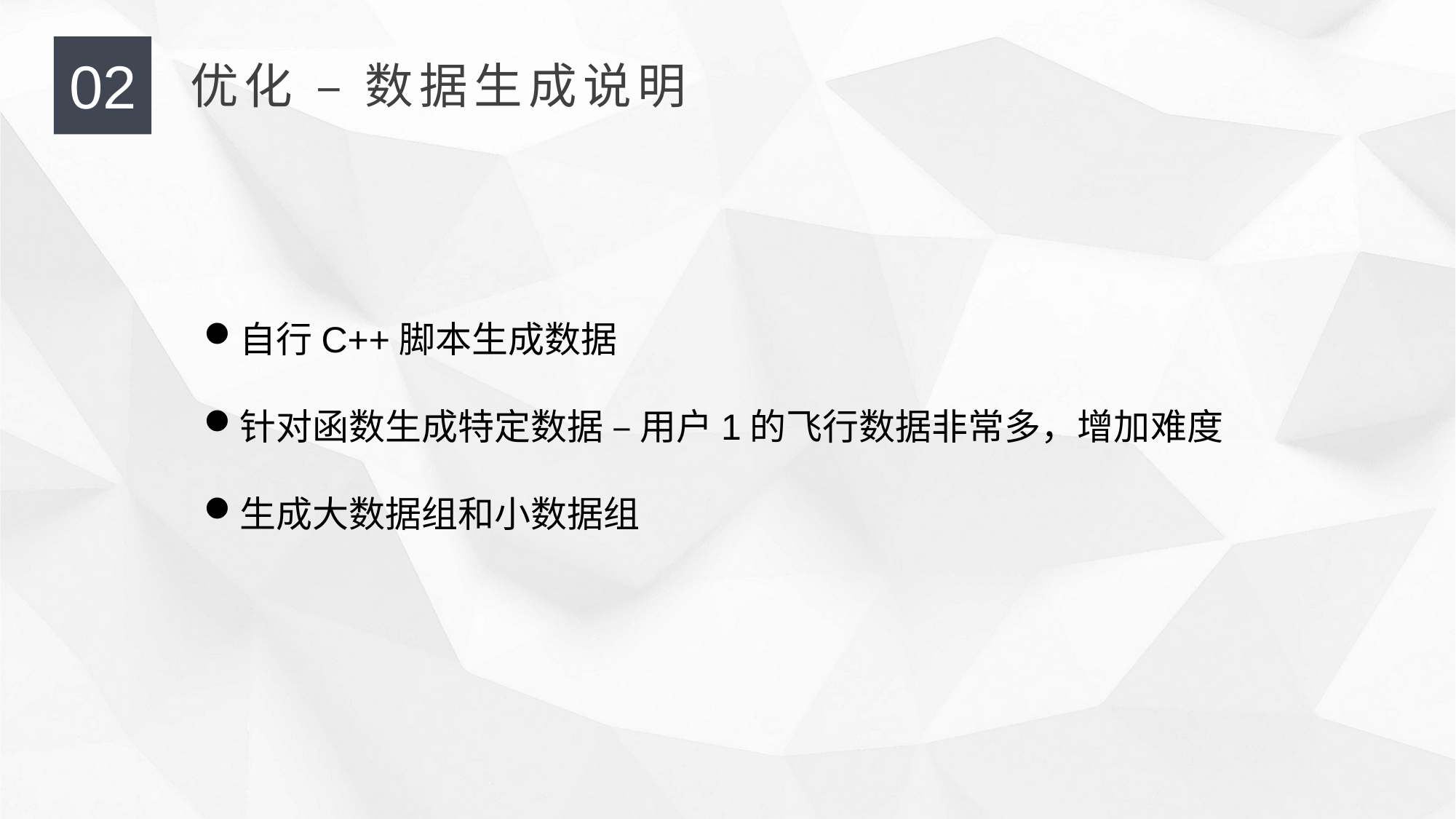

02
优化 – 数据生成说明
自行C++脚本生成数据
针对函数生成特定数据 – 用户1的飞行数据非常多，增加难度
生成大数据组和小数据组